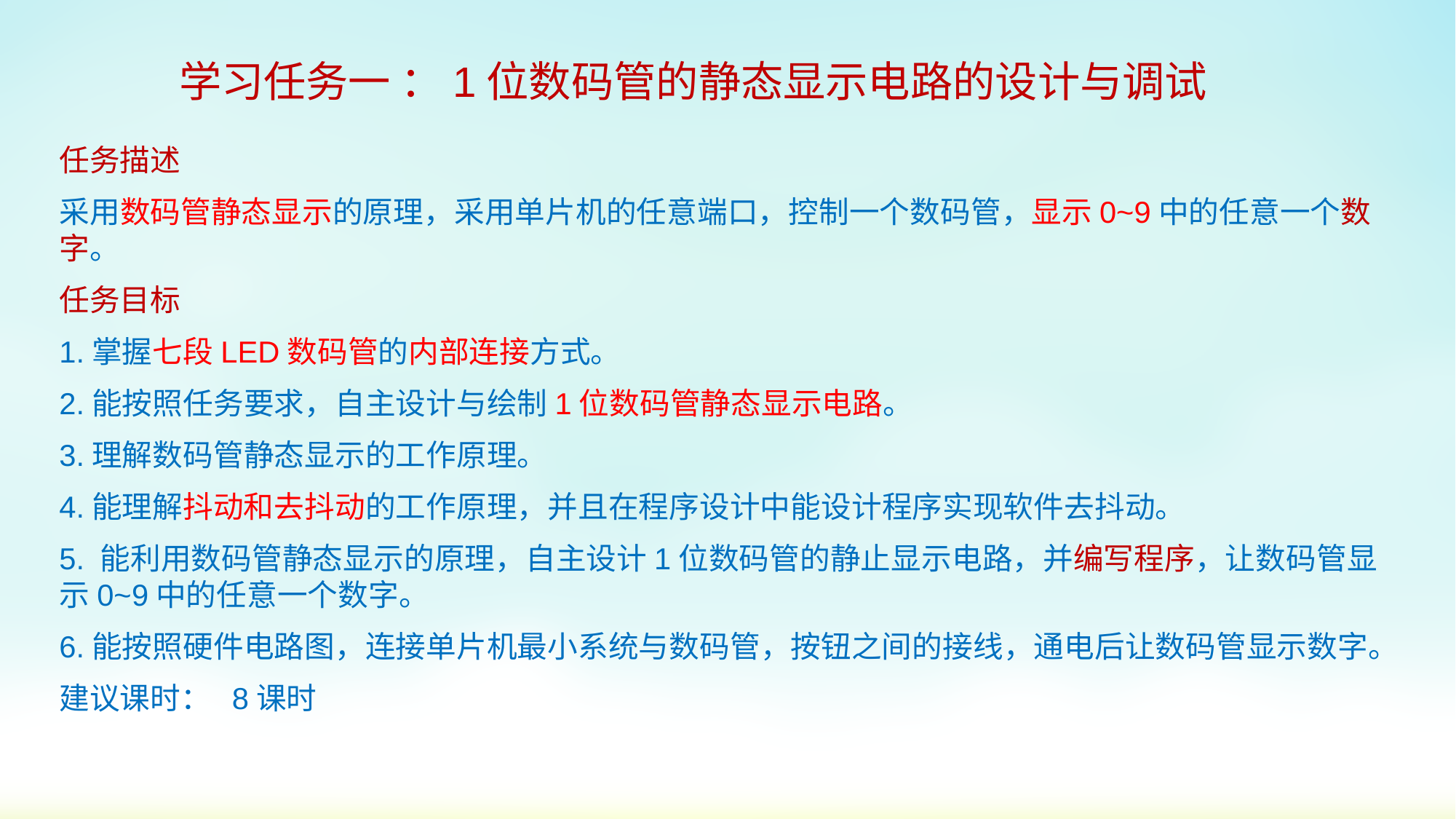

# 学习任务一 ：1位数码管的静态显示电路的设计与调试
任务描述
采用数码管静态显示的原理，采用单片机的任意端口，控制一个数码管，显示0~9中的任意一个数字。
任务目标
1.掌握七段LED数码管的内部连接方式。
2.能按照任务要求，自主设计与绘制1位数码管静态显示电路。
3.理解数码管静态显示的工作原理。
4.能理解抖动和去抖动的工作原理，并且在程序设计中能设计程序实现软件去抖动。
5. 能利用数码管静态显示的原理，自主设计1位数码管的静止显示电路，并编写程序，让数码管显示0~9中的任意一个数字。
6.能按照硬件电路图，连接单片机最小系统与数码管，按钮之间的接线，通电后让数码管显示数字。
建议课时：  8课时